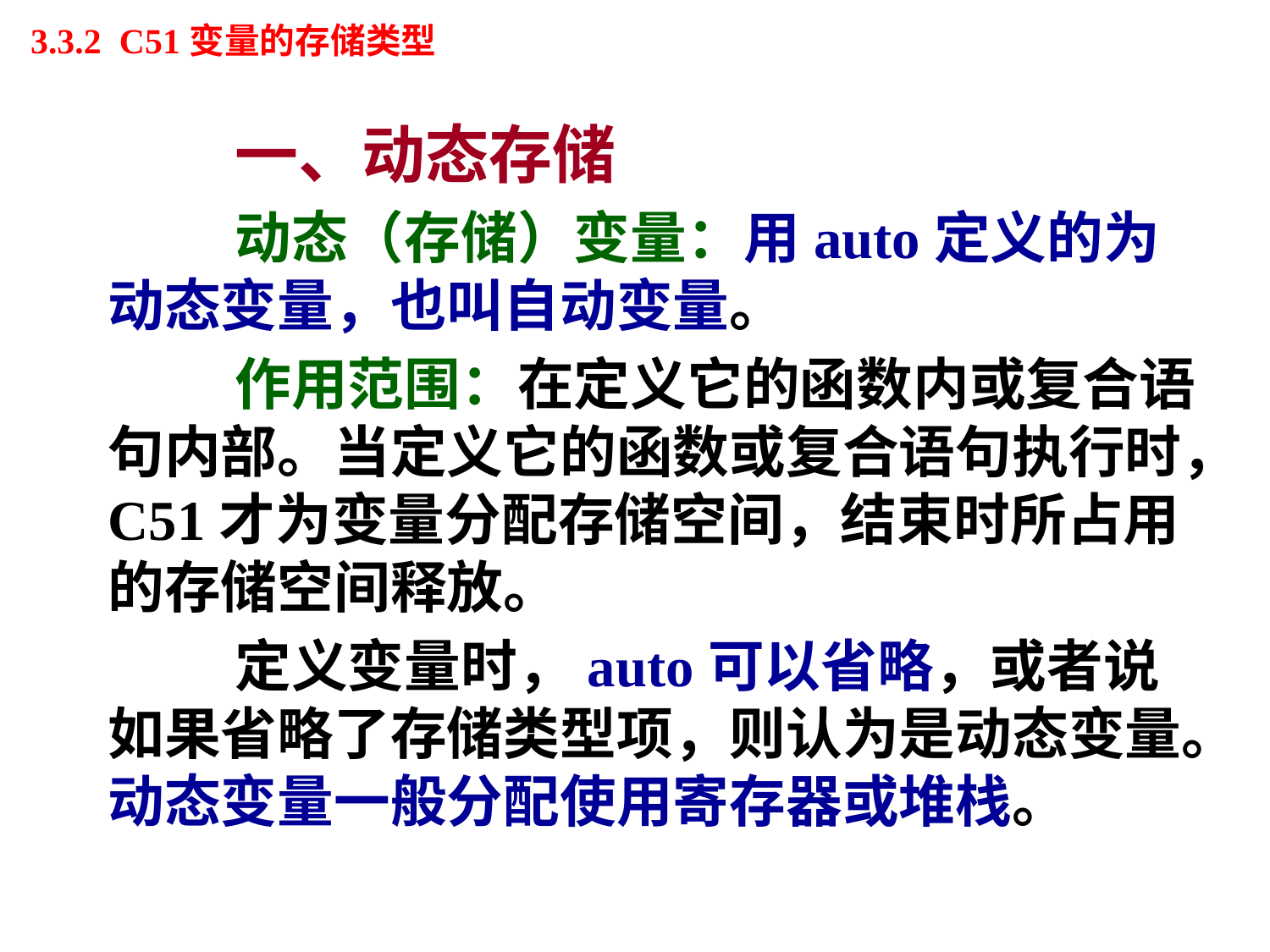

# 3.3.2  C51变量的存储类型
		一、动态存储
		动态（存储）变量：用auto定义的为动态变量，也叫自动变量。
		作用范围：在定义它的函数内或复合语句内部。当定义它的函数或复合语句执行时，C51才为变量分配存储空间，结束时所占用的存储空间释放。
		定义变量时，auto可以省略，或者说如果省略了存储类型项，则认为是动态变量。动态变量一般分配使用寄存器或堆栈。